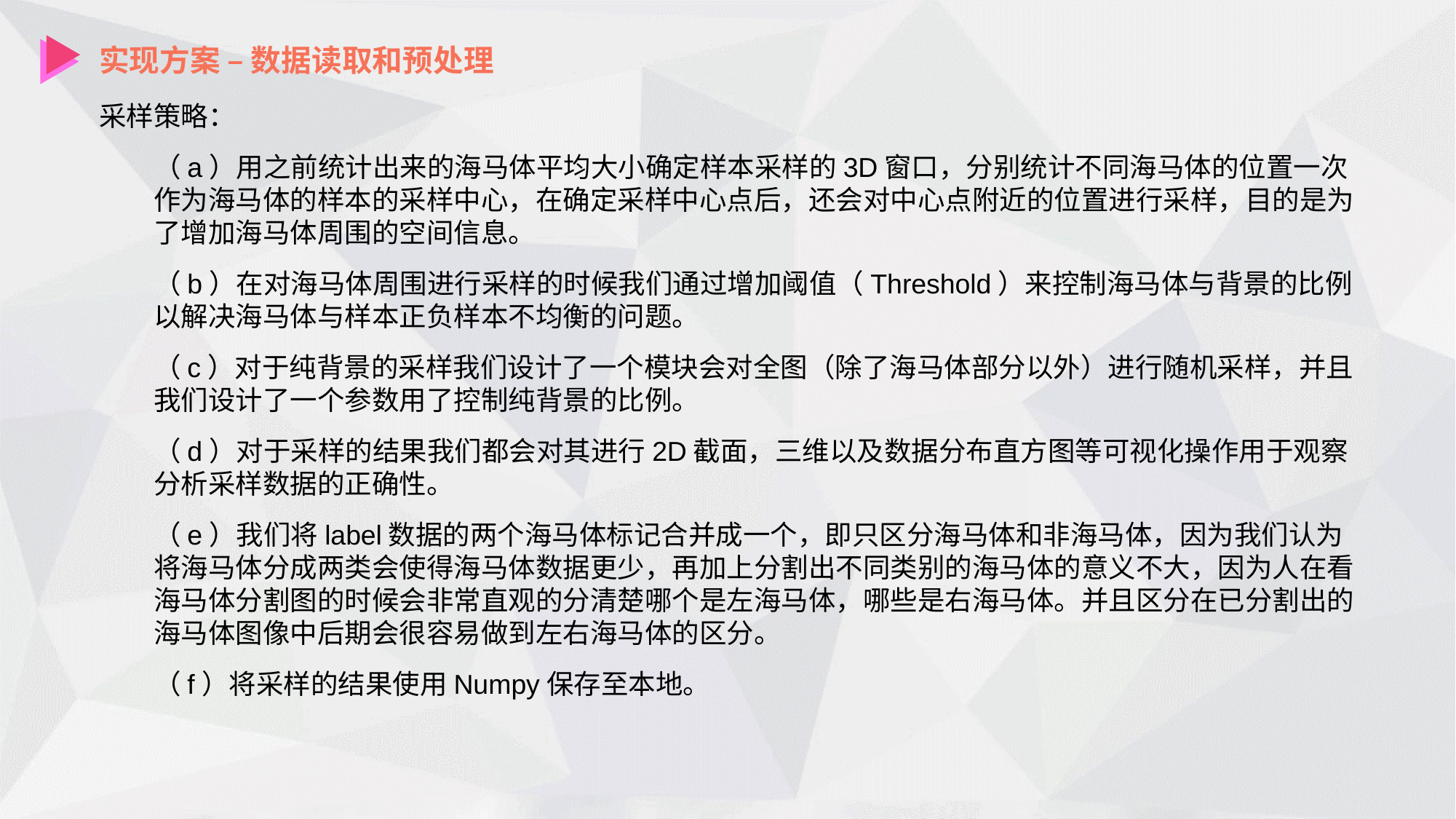

实现方案 – 数据读取和预处理
采样策略：
（a）用之前统计出来的海马体平均大小确定样本采样的3D窗口，分别统计不同海马体的位置一次作为海马体的样本的采样中心，在确定采样中心点后，还会对中心点附近的位置进行采样，目的是为了增加海马体周围的空间信息。
（b）在对海马体周围进行采样的时候我们通过增加阈值（Threshold）来控制海马体与背景的比例以解决海马体与样本正负样本不均衡的问题。
（c）对于纯背景的采样我们设计了一个模块会对全图（除了海马体部分以外）进行随机采样，并且我们设计了一个参数用了控制纯背景的比例。
（d）对于采样的结果我们都会对其进行2D截面，三维以及数据分布直方图等可视化操作用于观察分析采样数据的正确性。
（e）我们将label数据的两个海马体标记合并成一个，即只区分海马体和非海马体，因为我们认为将海马体分成两类会使得海马体数据更少，再加上分割出不同类别的海马体的意义不大，因为人在看海马体分割图的时候会非常直观的分清楚哪个是左海马体，哪些是右海马体。并且区分在已分割出的海马体图像中后期会很容易做到左右海马体的区分。
（f）将采样的结果使用Numpy保存至本地。